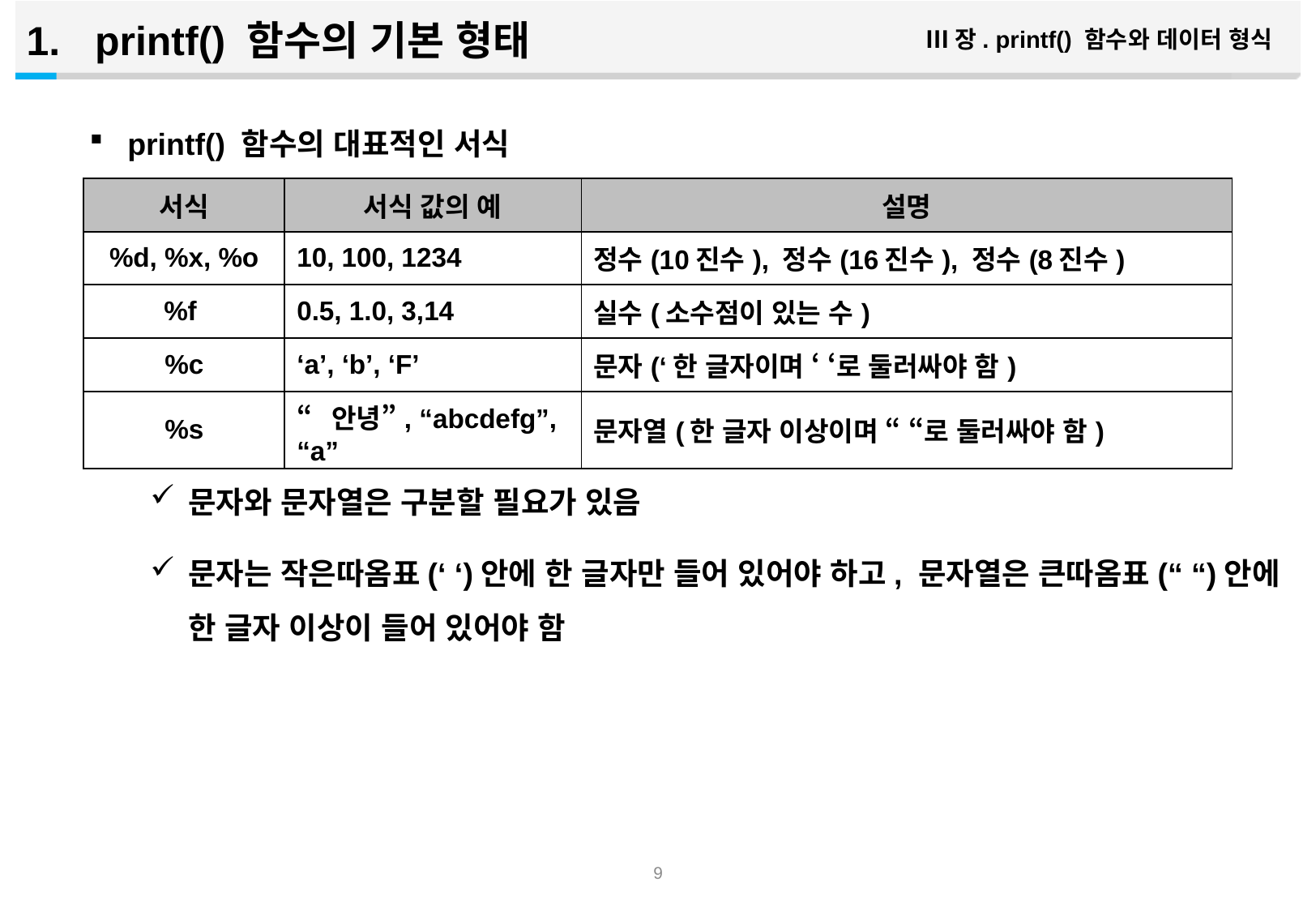

printf() 함수의 기본 형태
Ⅲ장. printf() 함수와 데이터 형식
printf() 함수의 대표적인 서식

문자와 문자열은 구분할 필요가 있음
문자는 작은따옴표(‘ ‘)안에 한 글자만 들어 있어야 하고, 문자열은 큰따옴표(“ “)안에 한 글자 이상이 들어 있어야 함
| 서식 | 서식 값의 예 | 설명 |
| --- | --- | --- |
| %d, %x, %o | 10, 100, 1234 | 정수(10진수), 정수(16진수), 정수(8진수) |
| %f | 0.5, 1.0, 3,14 | 실수(소수점이 있는 수) |
| %c | ‘a’, ‘b’, ‘F’ | 문자(‘한 글자이며 ‘ ‘로 둘러싸야 함) |
| %s | “안녕”, “abcdefg”, “a” | 문자열(한 글자 이상이며 “ “로 둘러싸야 함) |
9